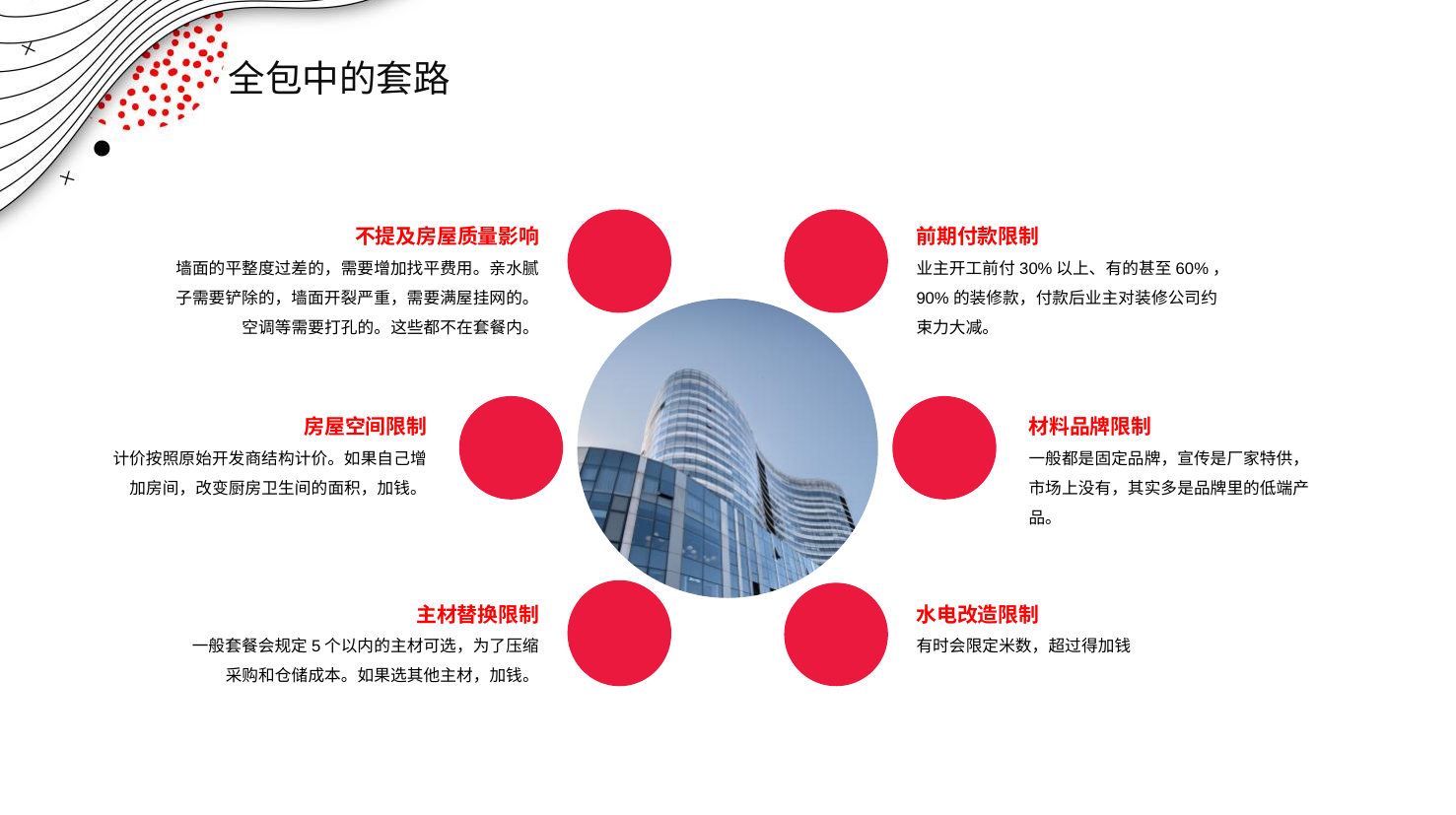

全包中的套路

前期付款限制
业主开工前付30%以上、有的甚至60%，90%的装修款，付款后业主对装修公司约束力大减。
不提及房屋质量影响
墙面的平整度过差的，需要增加找平费用。亲水腻子需要铲除的，墙面开裂严重，需要满屋挂网的。空调等需要打孔的。这些都不在套餐内。

房屋空间限制
计价按照原始开发商结构计价。如果自己增加房间，改变厨房卫生间的面积，加钱。
材料品牌限制
一般都是固定品牌，宣传是厂家特供，市场上没有，其实多是品牌里的低端产品。

主材替换限制
一般套餐会规定5个以内的主材可选，为了压缩采购和仓储成本。如果选其他主材，加钱。
水电改造限制
有时会限定米数，超过得加钱